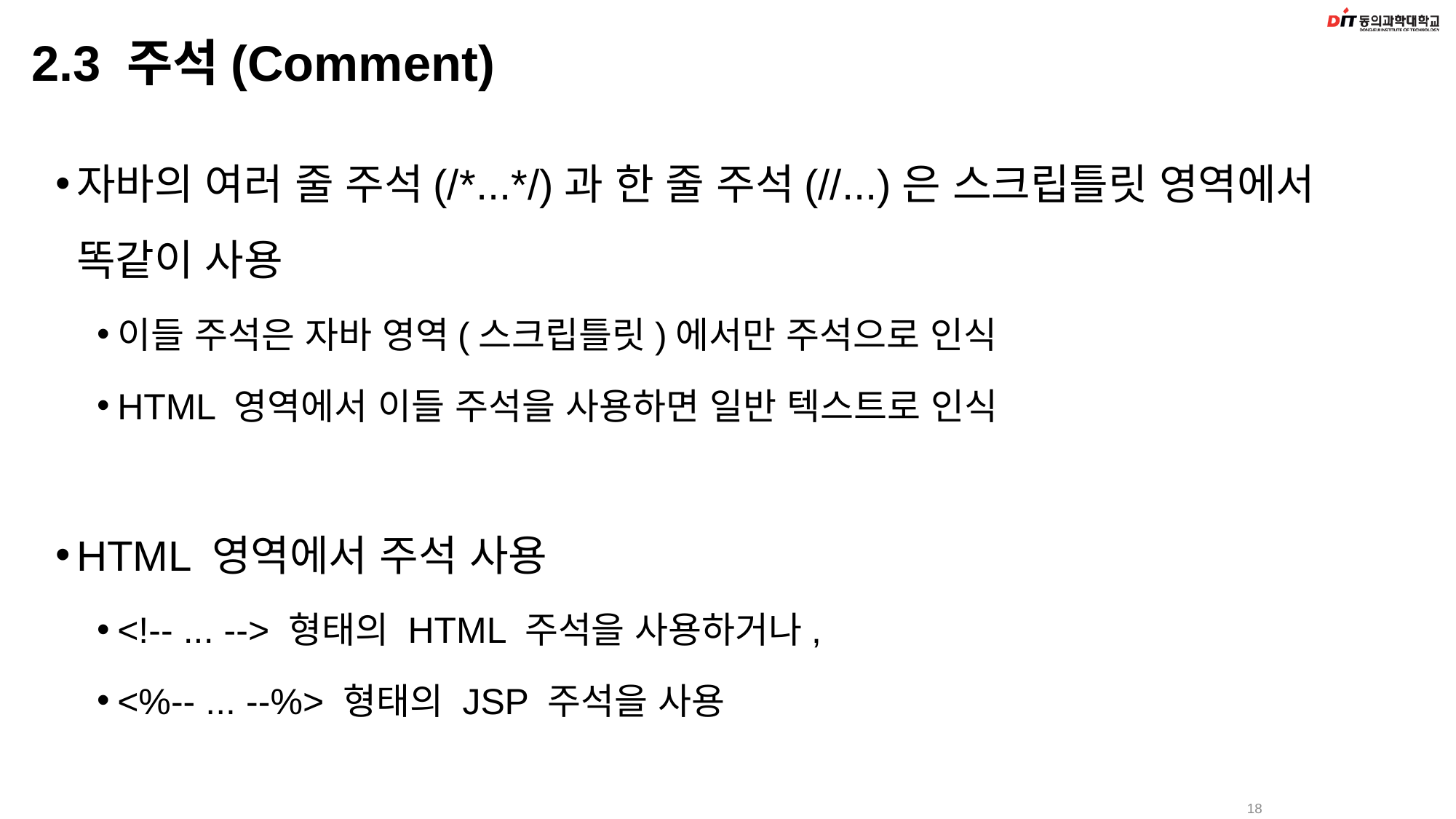

# 2.3 주석(Comment)
자바의 여러 줄 주석(/*...*/)과 한 줄 주석(//...)은 스크립틀릿 영역에서 똑같이 사용
이들 주석은 자바 영역(스크립틀릿)에서만 주석으로 인식
HTML 영역에서 이들 주석을 사용하면 일반 텍스트로 인식

HTML 영역에서 주석 사용
<!-- ... --> 형태의 HTML 주석을 사용하거나,
<%-- ... --%> 형태의 JSP 주석을 사용

18